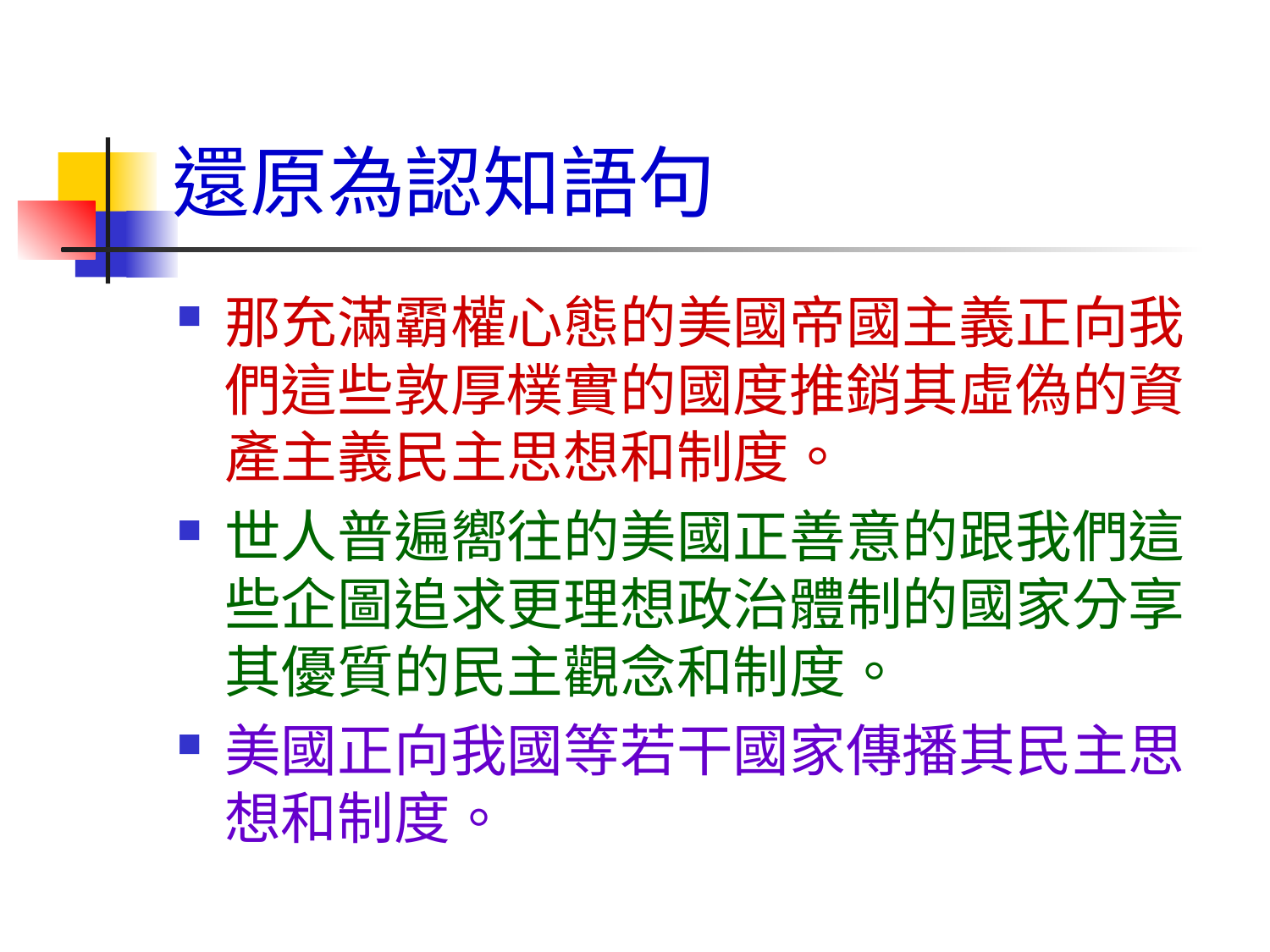

# 還原為認知語句
那充滿霸權心態的美國帝國主義正向我們這些敦厚樸實的國度推銷其虛偽的資產主義民主思想和制度。
世人普遍嚮往的美國正善意的跟我們這些企圖追求更理想政治體制的國家分享其優質的民主觀念和制度。
美國正向我國等若干國家傳播其民主思想和制度。